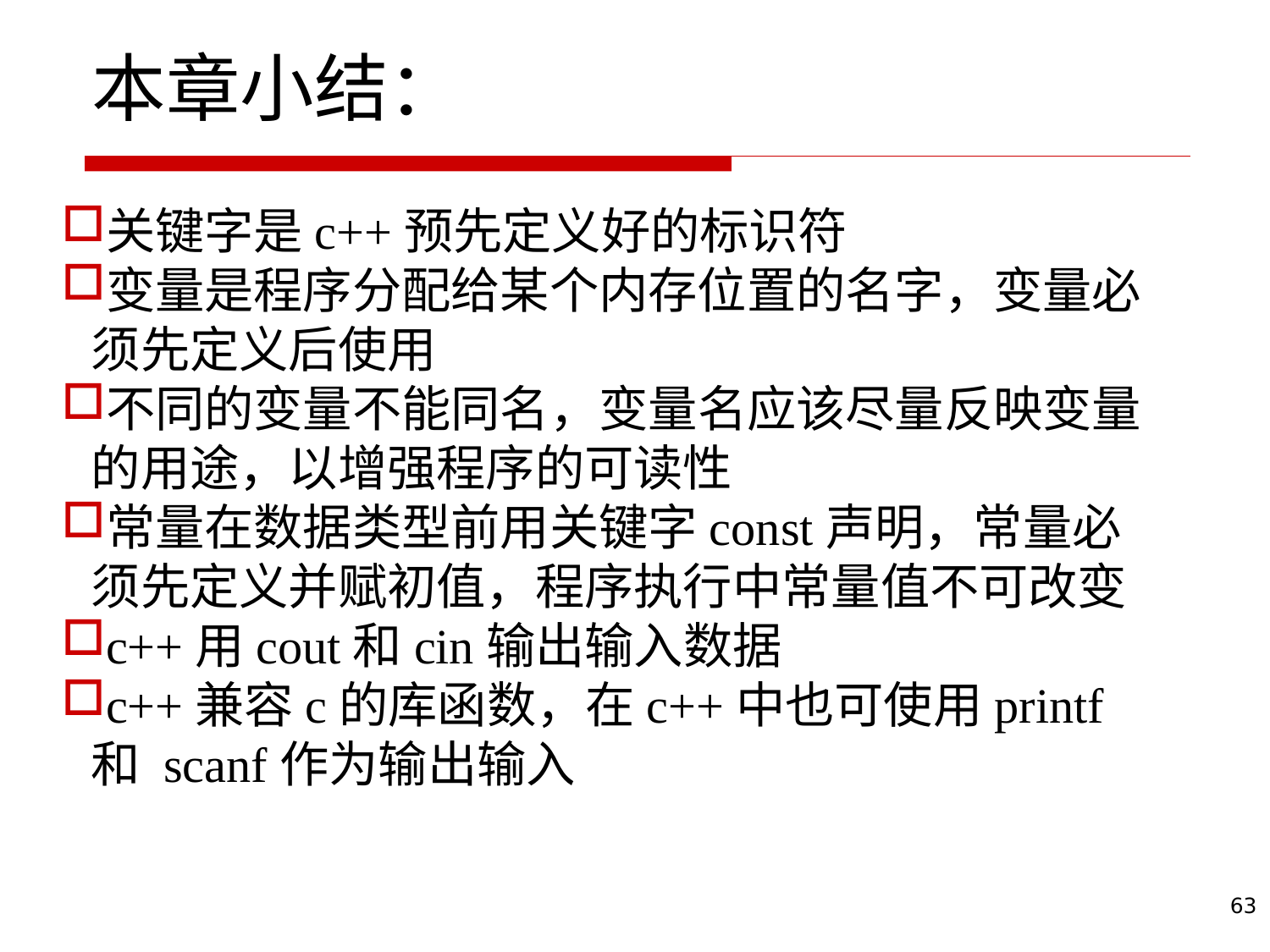

本章小结：

关键字是c++预先定义好的标识符
变量是程序分配给某个内存位置的名字，变量必须先定义后使用
不同的变量不能同名，变量名应该尽量反映变量的用途，以增强程序的可读性
常量在数据类型前用关键字const声明，常量必须先定义并赋初值，程序执行中常量值不可改变
c++用cout和cin输出输入数据
c++兼容c的库函数，在c++中也可使用printf和 scanf作为输出输入

63